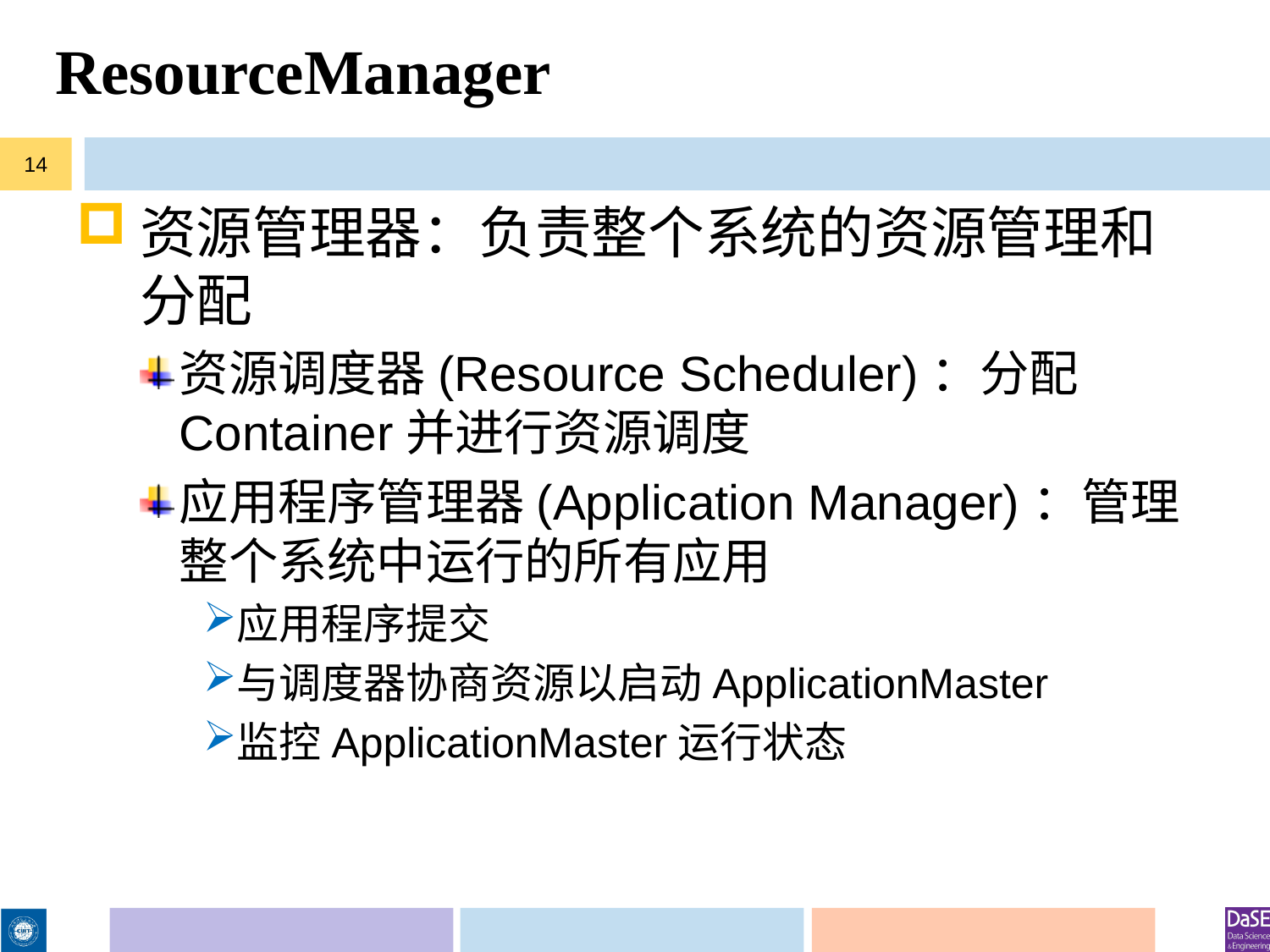

# ResourceManager
14
资源管理器：负责整个系统的资源管理和分配
资源调度器(Resource Scheduler)：分配Container并进行资源调度
应用程序管理器(Application Manager)：管理整个系统中运行的所有应用
应用程序提交
与调度器协商资源以启动ApplicationMaster
监控ApplicationMaster运行状态